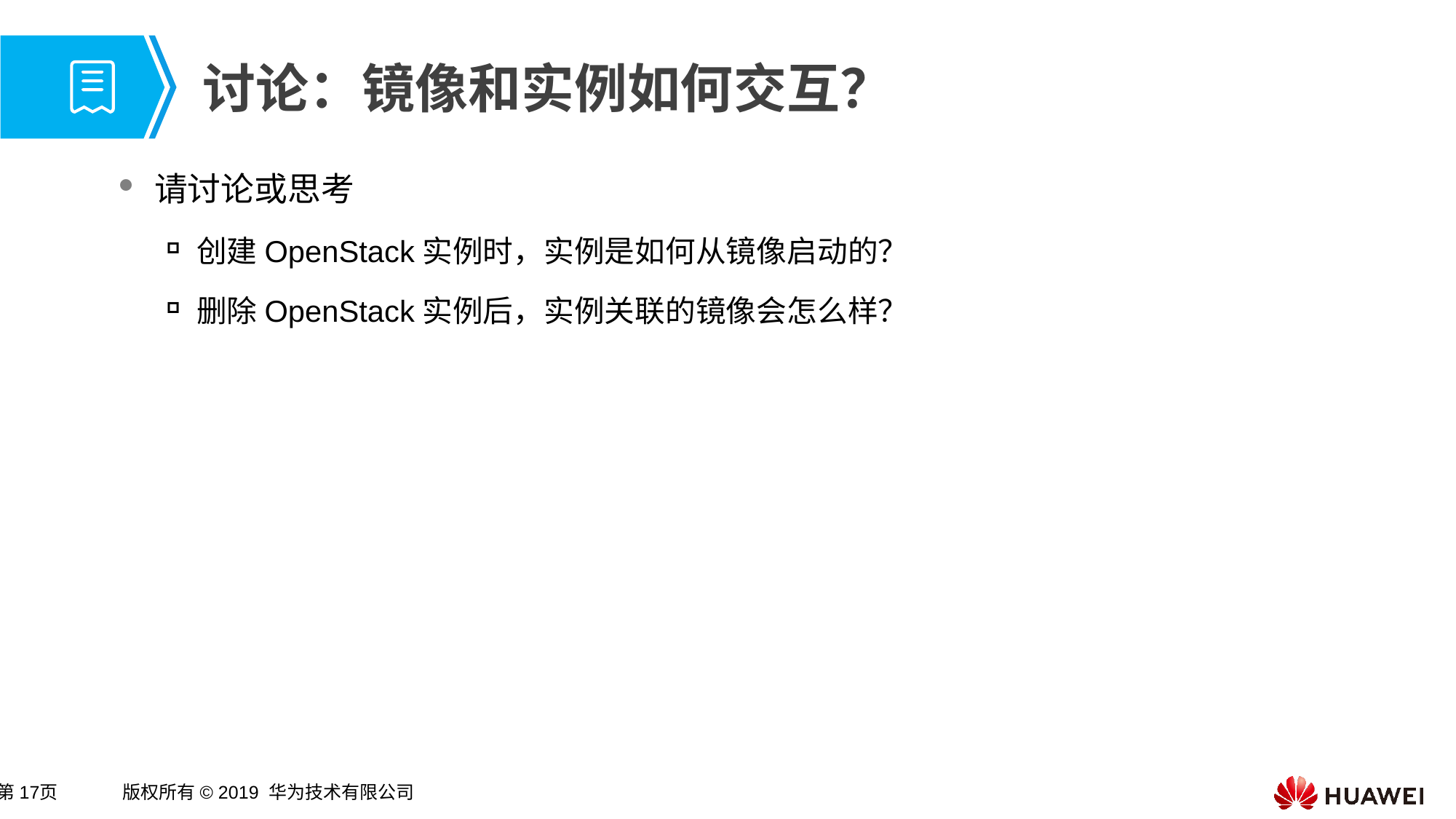

# 讨论：镜像和实例如何交互？
请讨论或思考
创建OpenStack实例时，实例是如何从镜像启动的？
删除OpenStack实例后，实例关联的镜像会怎么样？